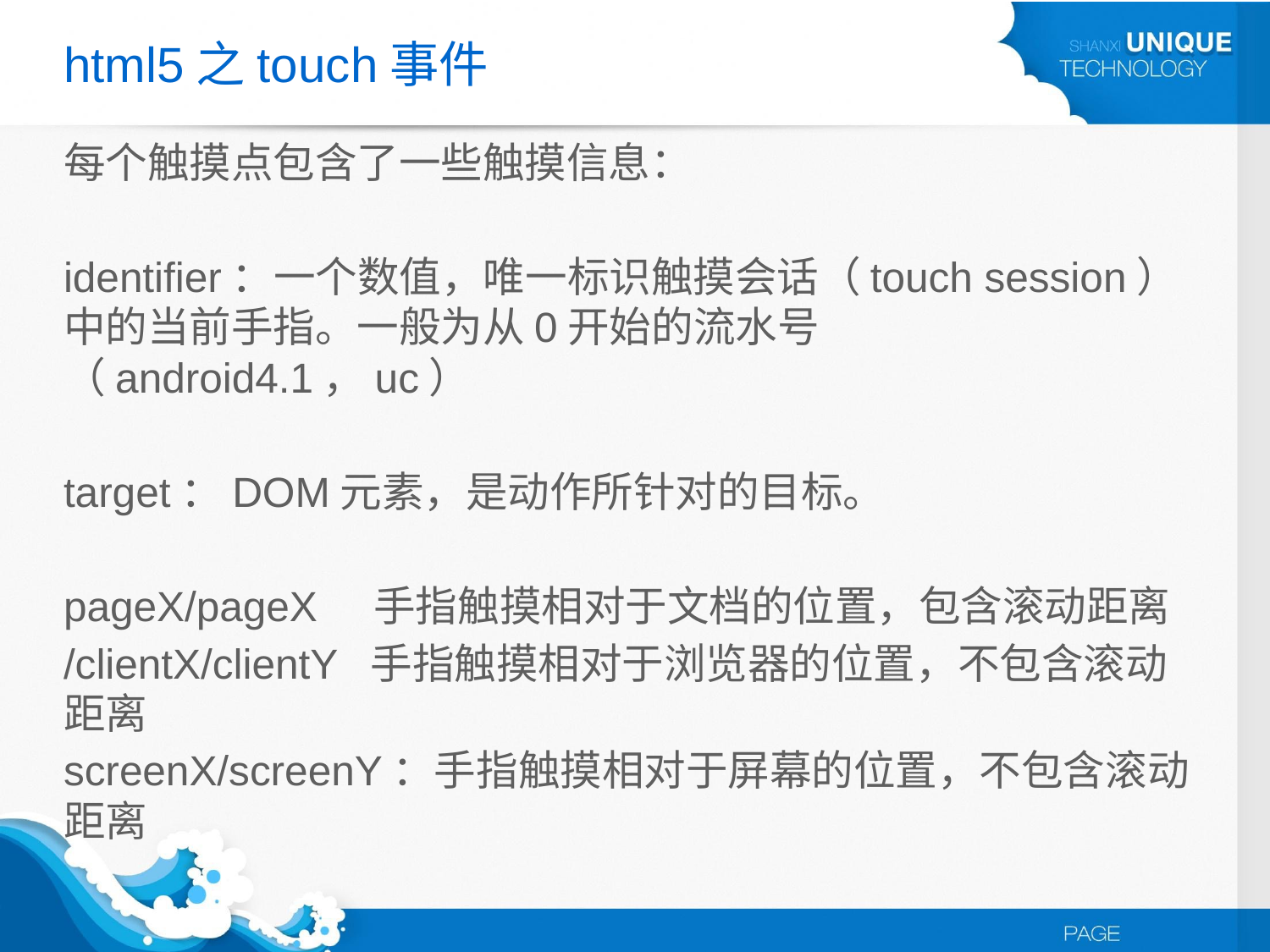

# html5之touch事件
每个触摸点包含了一些触摸信息：

identifier：一个数值，唯一标识触摸会话（touch session）中的当前手指。一般为从0开始的流水号（android4.1，uc）

target：DOM元素，是动作所针对的目标。

pageX/pageX    手指触摸相对于文档的位置，包含滚动距离
/clientX/clientY  手指触摸相对于浏览器的位置，不包含滚动距离
screenX/screenY：手指触摸相对于屏幕的位置，不包含滚动距离